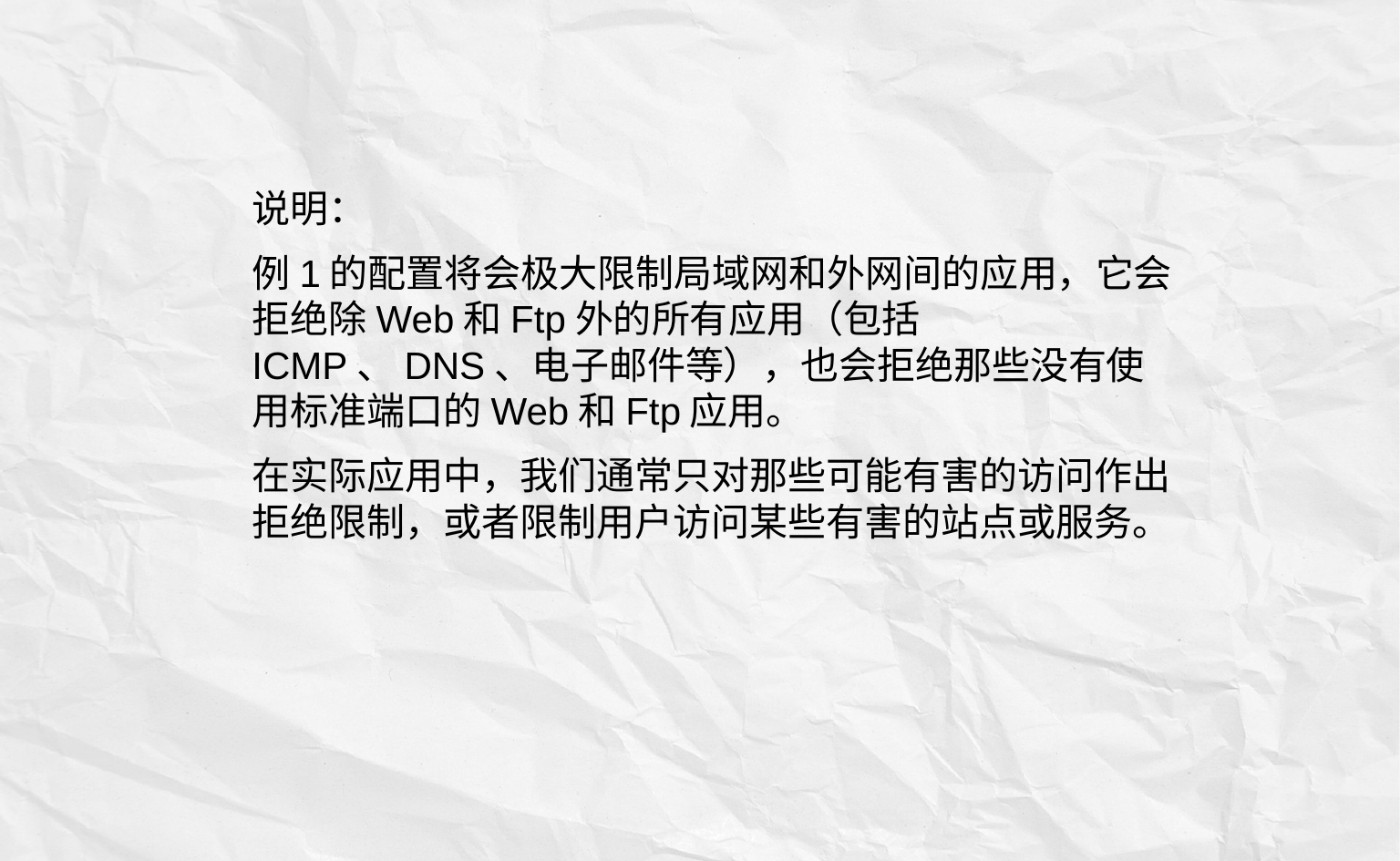

说明：
例1的配置将会极大限制局域网和外网间的应用，它会拒绝除Web和Ftp外的所有应用（包括ICMP、DNS、电子邮件等），也会拒绝那些没有使用标准端口的Web和Ftp应用。
在实际应用中，我们通常只对那些可能有害的访问作出拒绝限制，或者限制用户访问某些有害的站点或服务。

70